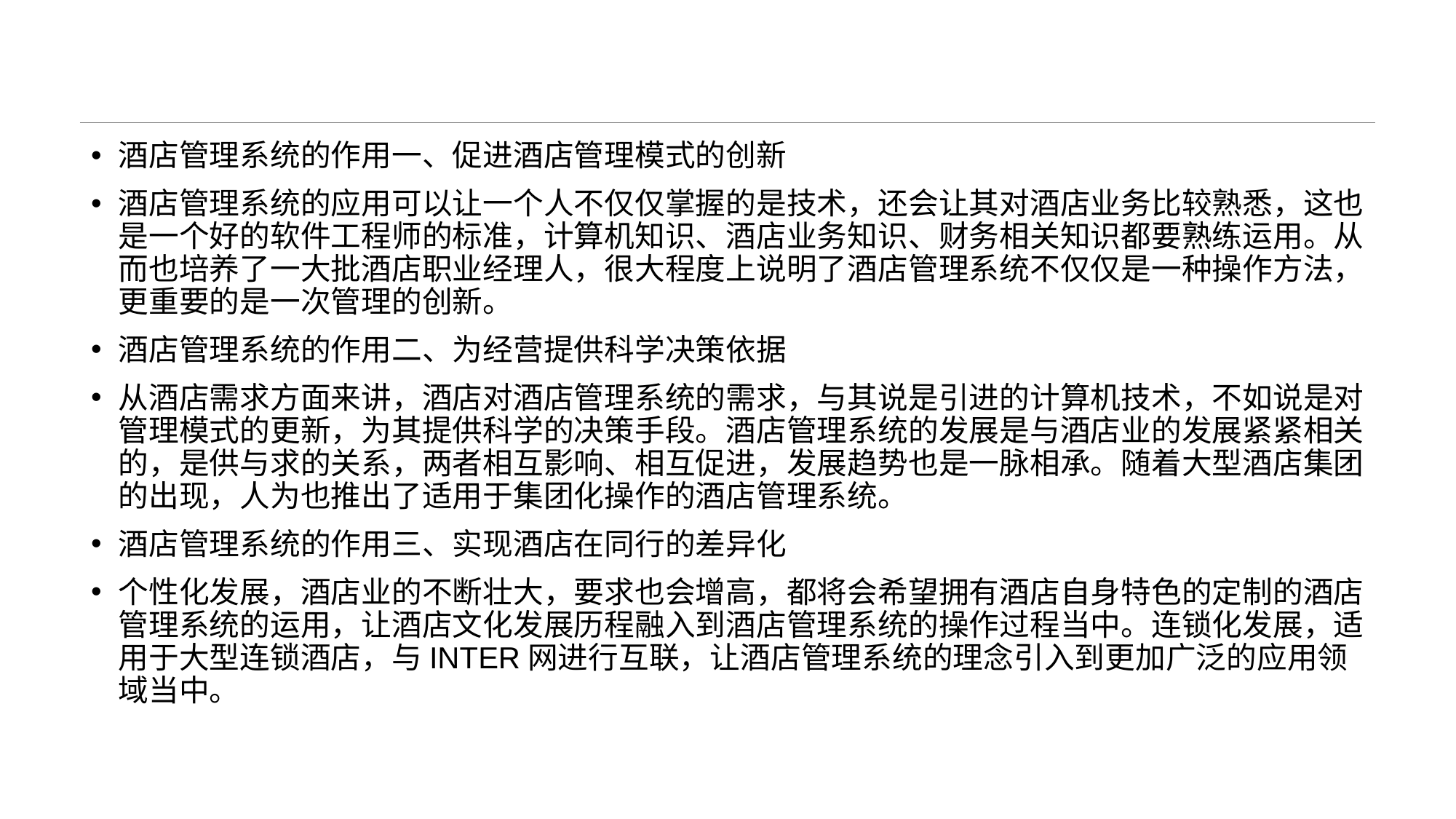

#
酒店管理系统的作用一、促进酒店管理模式的创新
酒店管理系统的应用可以让一个人不仅仅掌握的是技术，还会让其对酒店业务比较熟悉，这也是一个好的软件工程师的标准，计算机知识、酒店业务知识、财务相关知识都要熟练运用。从而也培养了一大批酒店职业经理人，很大程度上说明了酒店管理系统不仅仅是一种操作方法，更重要的是一次管理的创新。
酒店管理系统的作用二、为经营提供科学决策依据
从酒店需求方面来讲，酒店对酒店管理系统的需求，与其说是引进的计算机技术，不如说是对管理模式的更新，为其提供科学的决策手段。酒店管理系统的发展是与酒店业的发展紧紧相关的，是供与求的关系，两者相互影响、相互促进，发展趋势也是一脉相承。随着大型酒店集团的出现，人为也推出了适用于集团化操作的酒店管理系统。
酒店管理系统的作用三、实现酒店在同行的差异化
个性化发展，酒店业的不断壮大，要求也会增高，都将会希望拥有酒店自身特色的定制的酒店管理系统的运用，让酒店文化发展历程融入到酒店管理系统的操作过程当中。连锁化发展，适用于大型连锁酒店，与INTER网进行互联，让酒店管理系统的理念引入到更加广泛的应用领域当中。
4